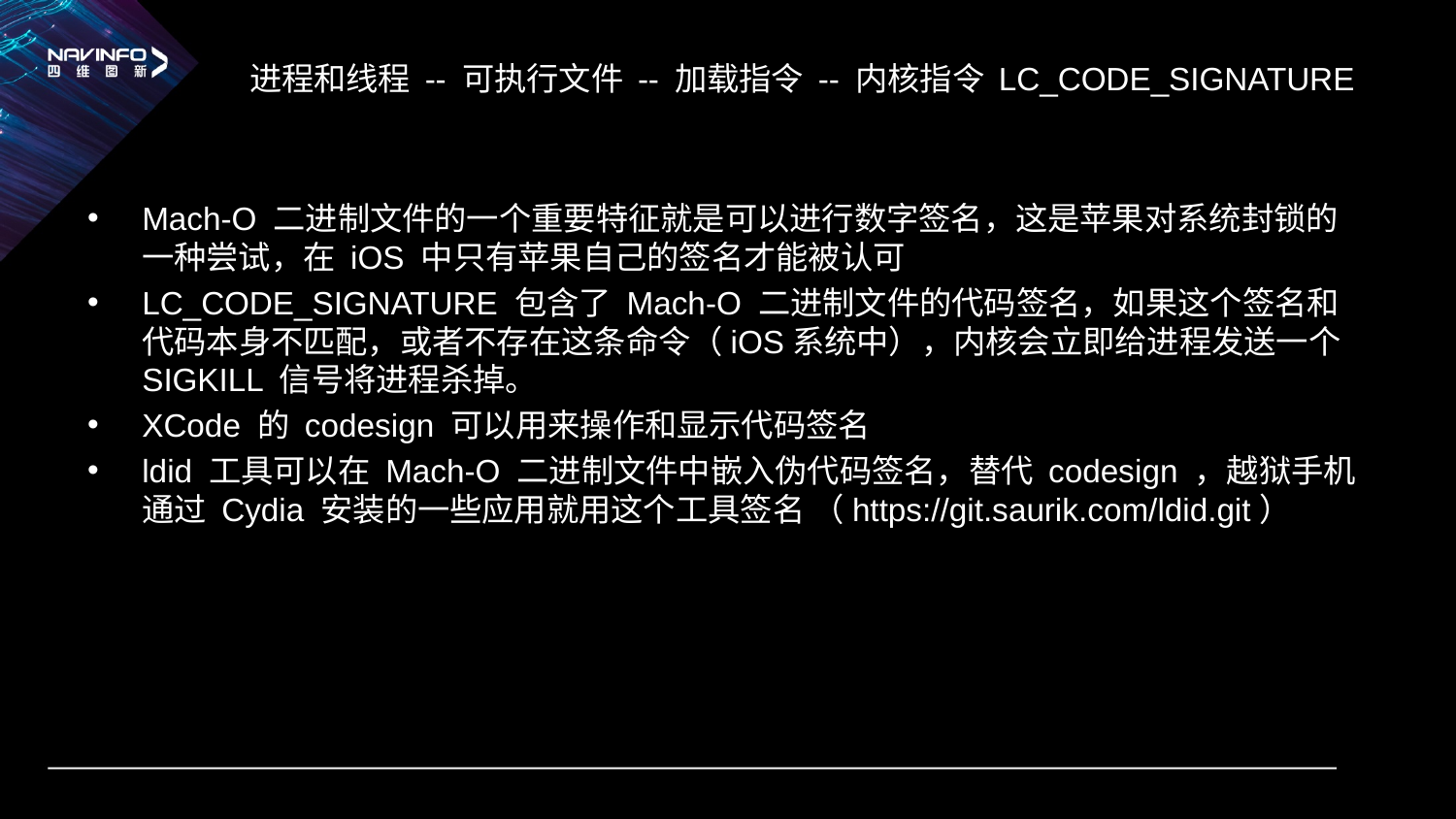

# 进程和线程 -- 可执行文件 -- 加载指令 -- 内核指令 LC_CODE_SIGNATURE
Mach-O 二进制文件的一个重要特征就是可以进行数字签名，这是苹果对系统封锁的一种尝试，在 iOS 中只有苹果自己的签名才能被认可
LC_CODE_SIGNATURE 包含了 Mach-O 二进制文件的代码签名，如果这个签名和代码本身不匹配，或者不存在这条命令（iOS系统中），内核会立即给进程发送一个 SIGKILL 信号将进程杀掉。
XCode 的 codesign 可以用来操作和显示代码签名
ldid 工具可以在 Mach-O 二进制文件中嵌入伪代码签名，替代 codesign ，越狱手机通过 Cydia 安装的一些应用就用这个工具签名 （https://git.saurik.com/ldid.git）